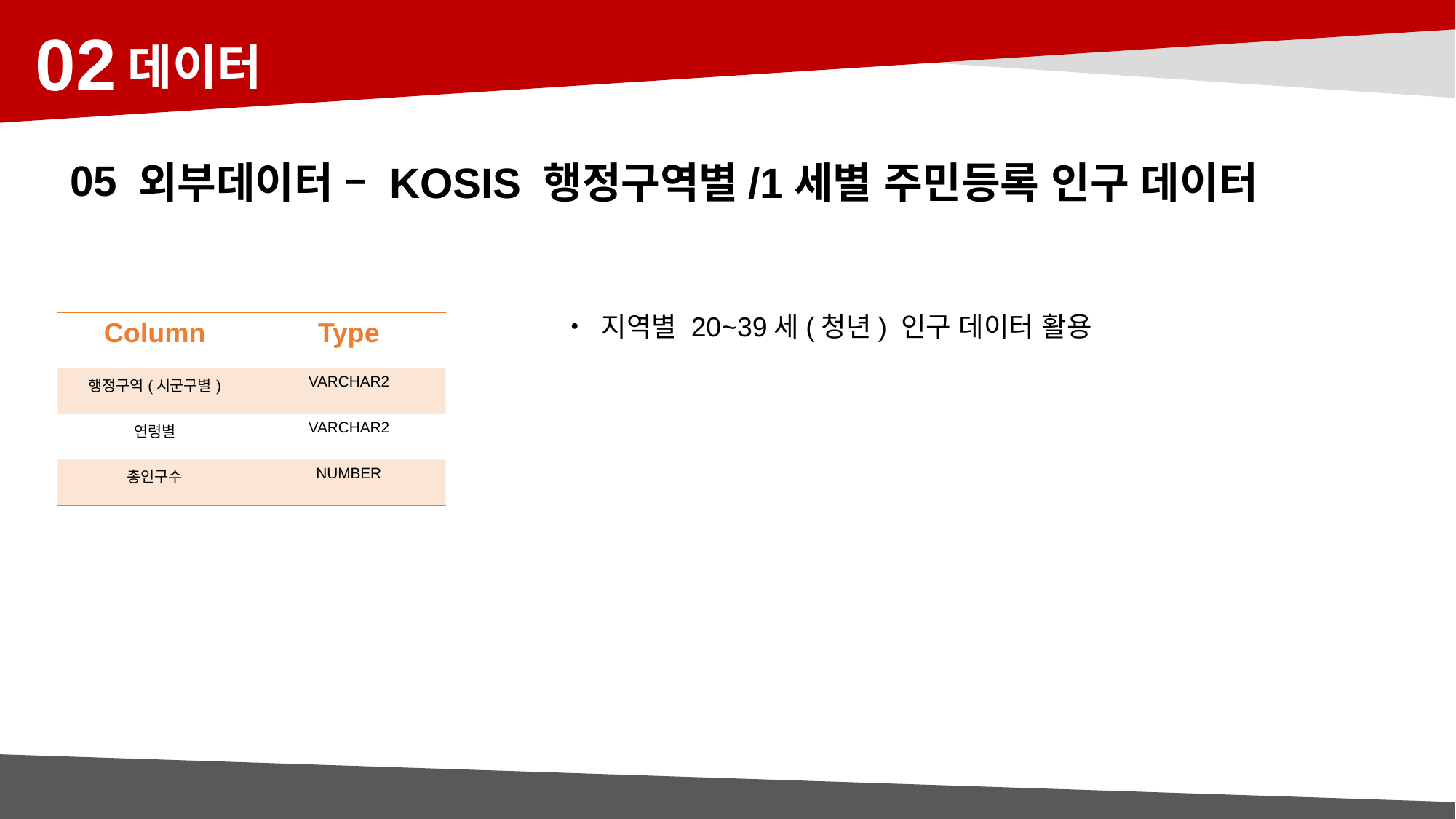

02
데이터

05
외부데이터 – KOSIS 행정구역별/1세별 주민등록 인구 데이터
• 지역별 20~39세(청년) 인구 데이터 활용
| Column | Type |
| --- | --- |
| 행정구역(시군구별) | VARCHAR2 |
| 연령별 | VARCHAR2 |
| 총인구수 | NUMBER |